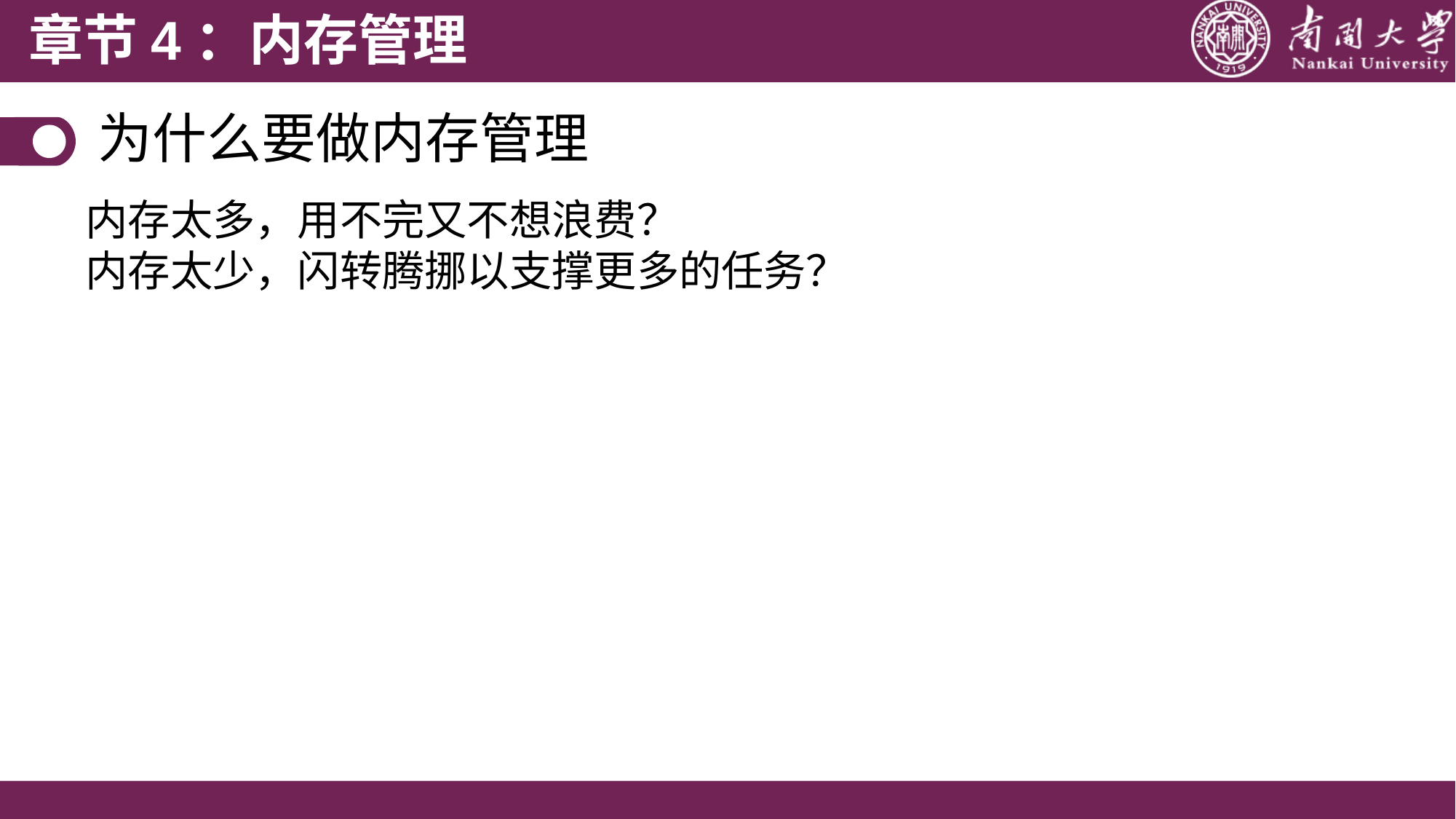

章节4：内存管理
# 为什么要做内存管理
内存太多，用不完又不想浪费？
内存太少，闪转腾挪以支撑更多的任务？